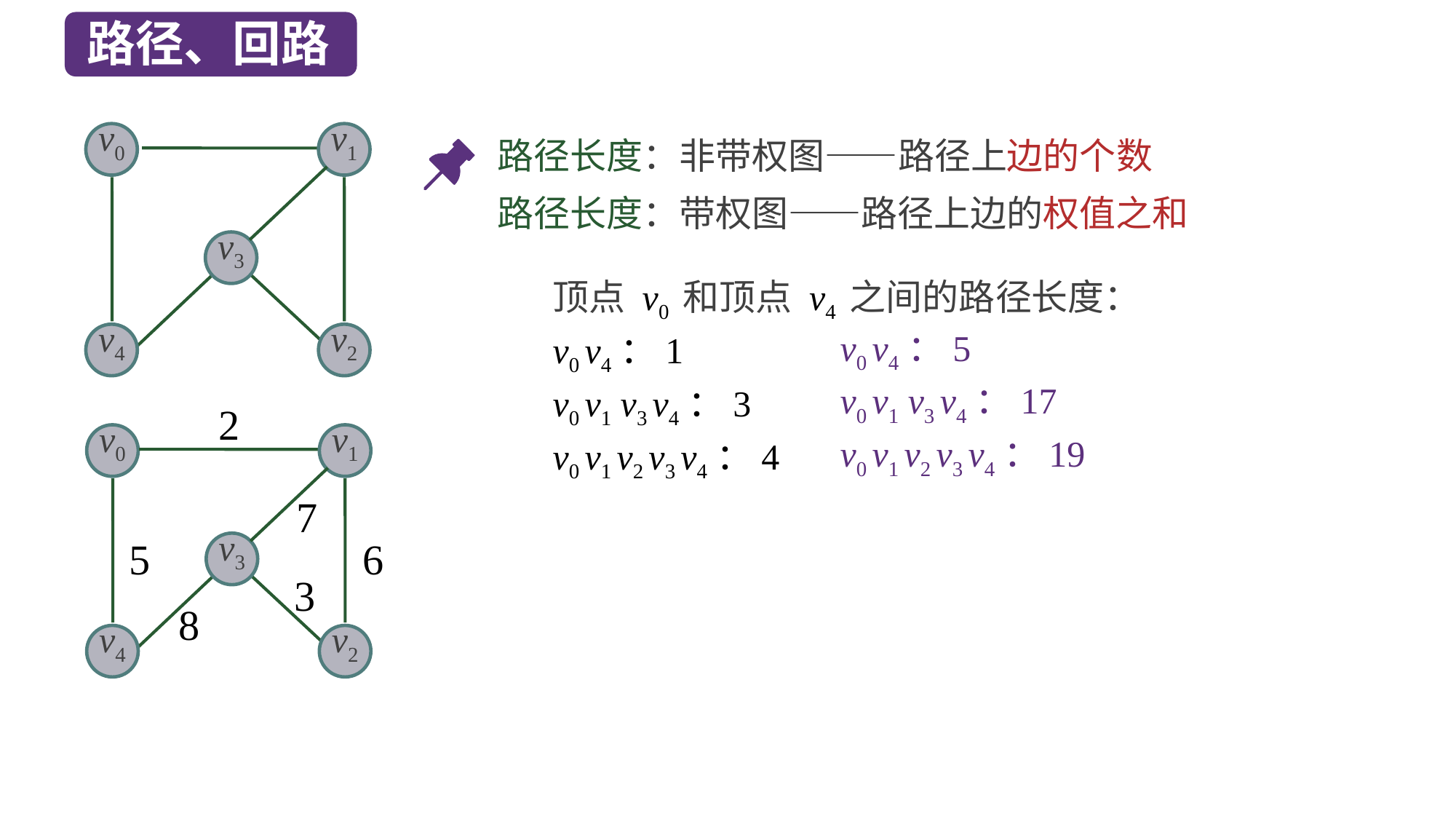

路径、回路

v0
v1
路径长度：非带权图——路径上边的个数

路径长度：带权图——路径上边的权值之和

v3
顶点 v0 和顶点 v4 之间的路径长度：
v0 v4：1
v0 v1 v3 v4：3
v0 v1 v2 v3 v4：4

v0 v4：5
v0 v1 v3 v4：17
v0 v1 v2 v3 v4：19
v4
v2
2
7
5
6
3
8
v0
v1

v3

v4
v2